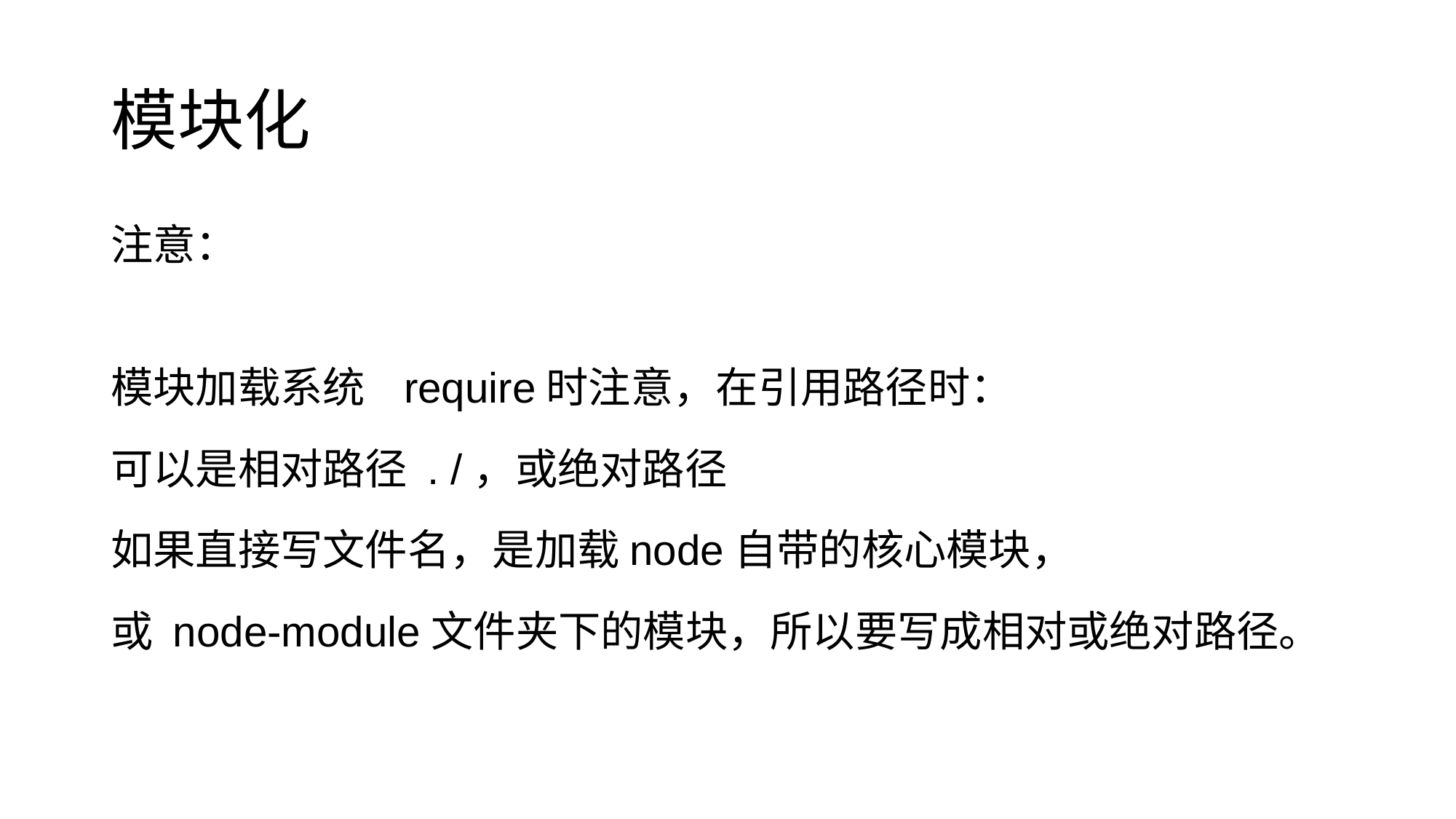

# 模块化
注意：

模块加载系统   require时注意，在引用路径时：
可以是相对路径 . /，或绝对路径
如果直接写文件名，是加载node自带的核心模块，
或 node-module文件夹下的模块，所以要写成相对或绝对路径。